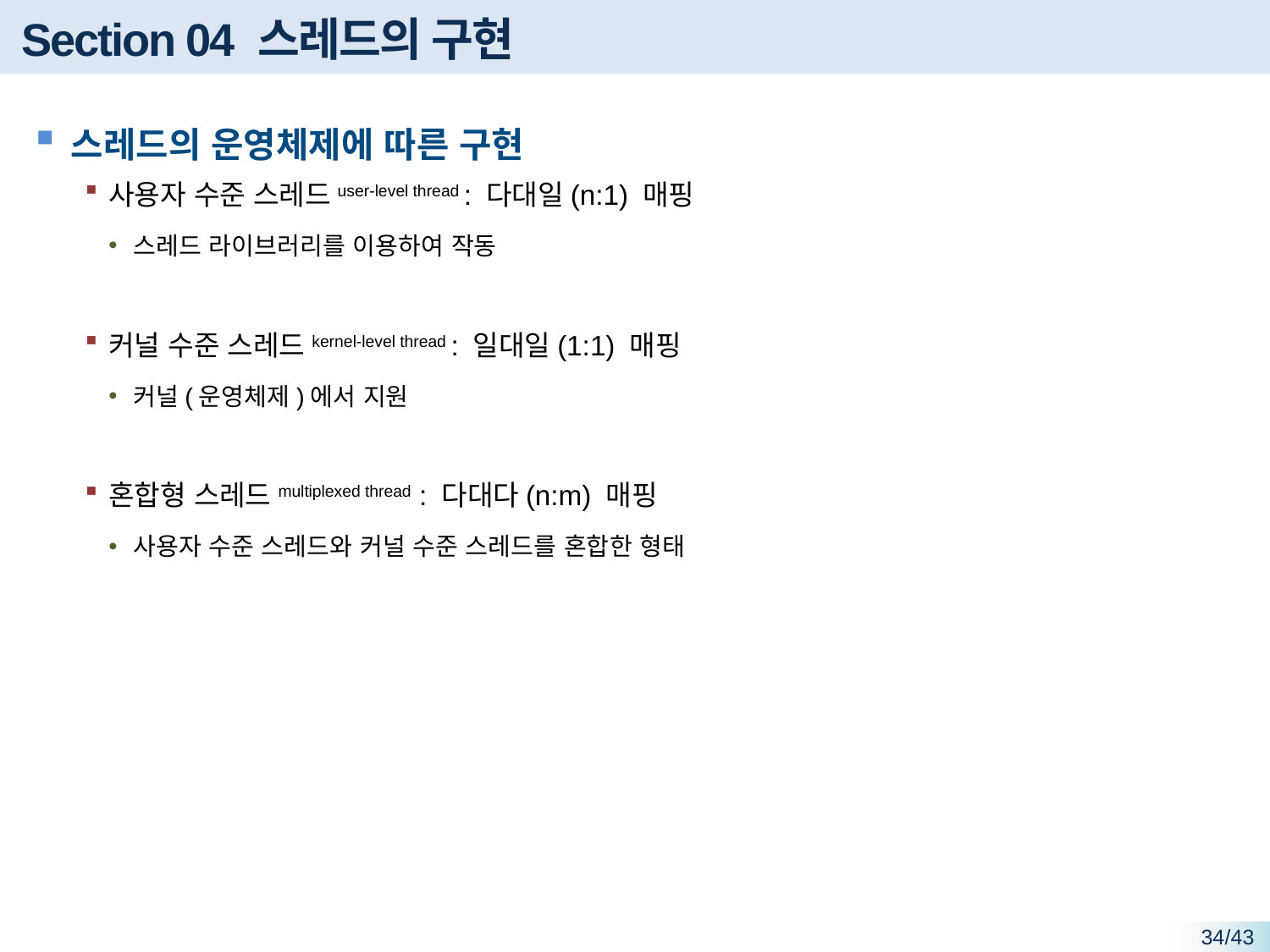

# Section 04 스레드의 구현
스레드의 운영체제에 따른 구현
사용자 수준 스레드user-level thread : 다대일(n:1) 매핑
스레드 라이브러리를 이용하여 작동

커널 수준 스레드kernel-level thread : 일대일(1:1) 매핑
커널(운영체제)에서 지원

혼합형 스레드multiplexed thread : 다대다(n:m) 매핑
사용자 수준 스레드와 커널 수준 스레드를 혼합한 형태